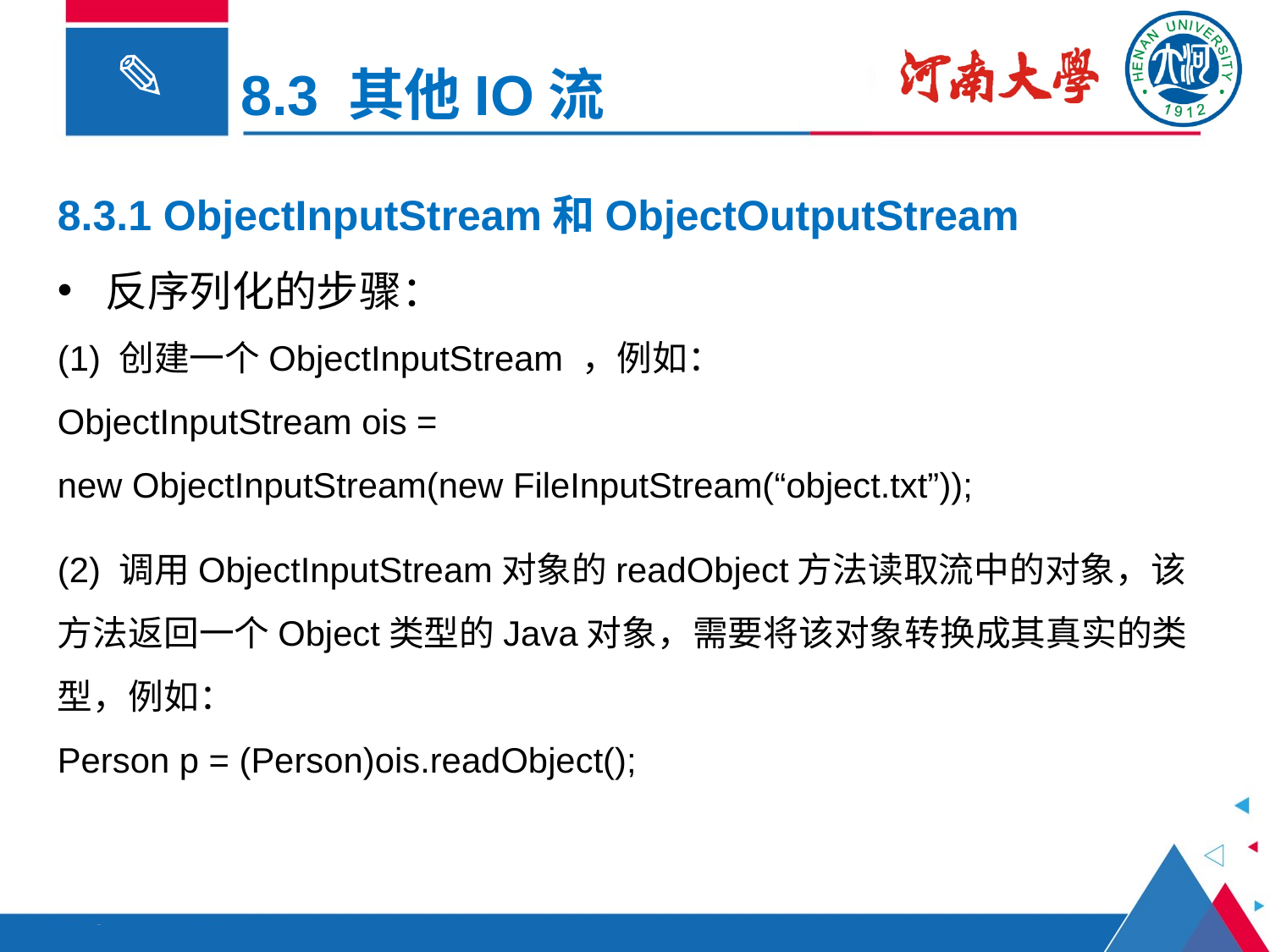

8.3 其他IO流
8.3.1 ObjectInputStream和ObjectOutputStream
反序列化的步骤：
(1) 创建一个ObjectInputStream ，例如：
ObjectInputStream ois =
new ObjectInputStream(new FileInputStream(“object.txt”));
(2) 调用ObjectInputStream对象的readObject方法读取流中的对象，该方法返回一个Object类型的Java对象，需要将该对象转换成其真实的类型，例如：
Person p = (Person)ois.readObject();